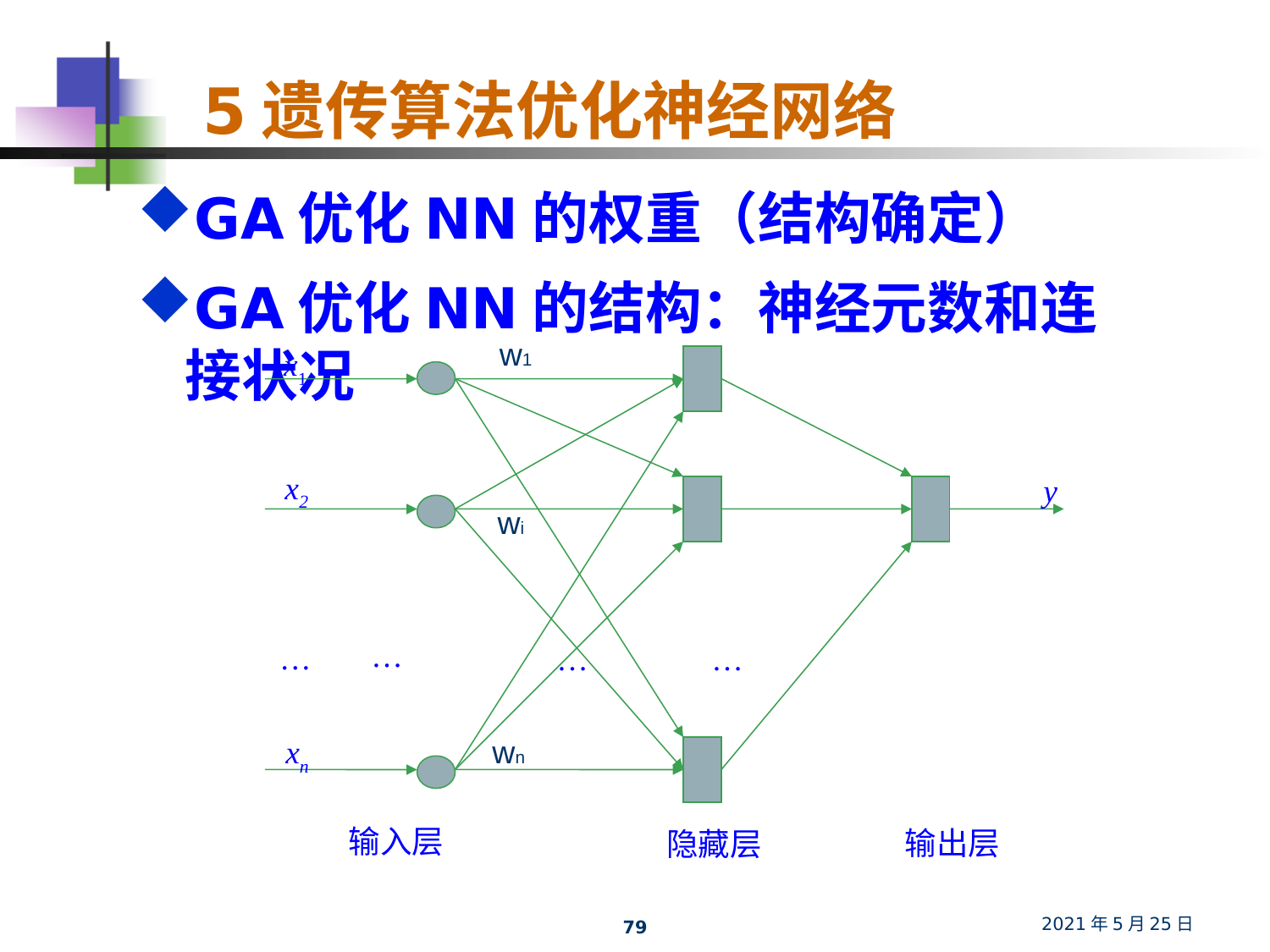

5遗传算法优化神经网络
GA优化NN的权重（结构确定）
GA优化NN的结构：神经元数和连接状况

w1

x1

x2
y

…
…
…
…
xn

输入层
输出层
隐藏层
wi
wn
# 2021年5月25日
79